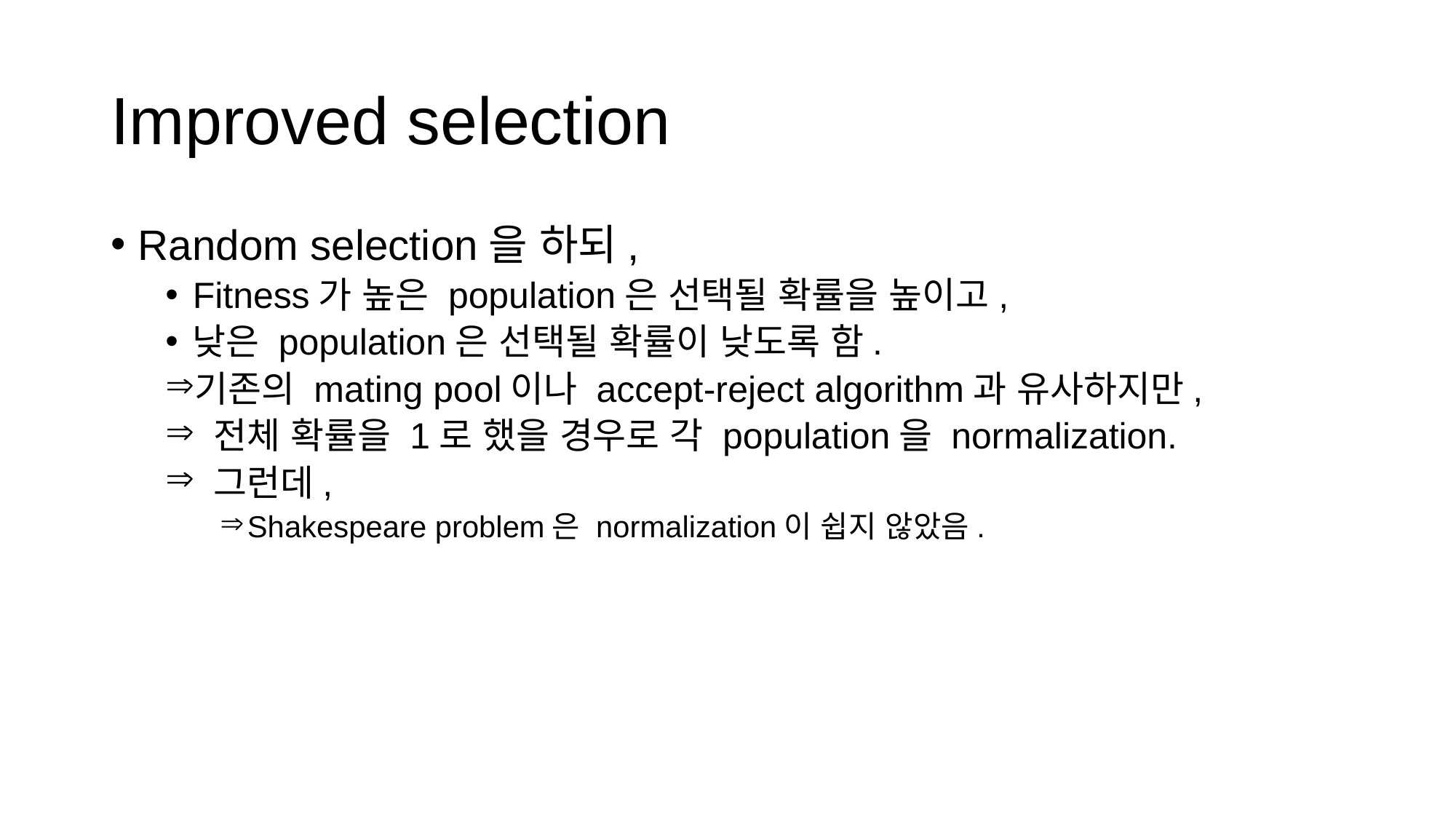

# Improved selection
Random selection을 하되,
Fitness가 높은 population은 선택될 확률을 높이고,
낮은 population은 선택될 확률이 낮도록 함.
기존의 mating pool이나 accept-reject algorithm과 유사하지만,
 전체 확률을 1로 했을 경우로 각 population을 normalization.
 그런데,
Shakespeare problem은 normalization이 쉽지 않았음.